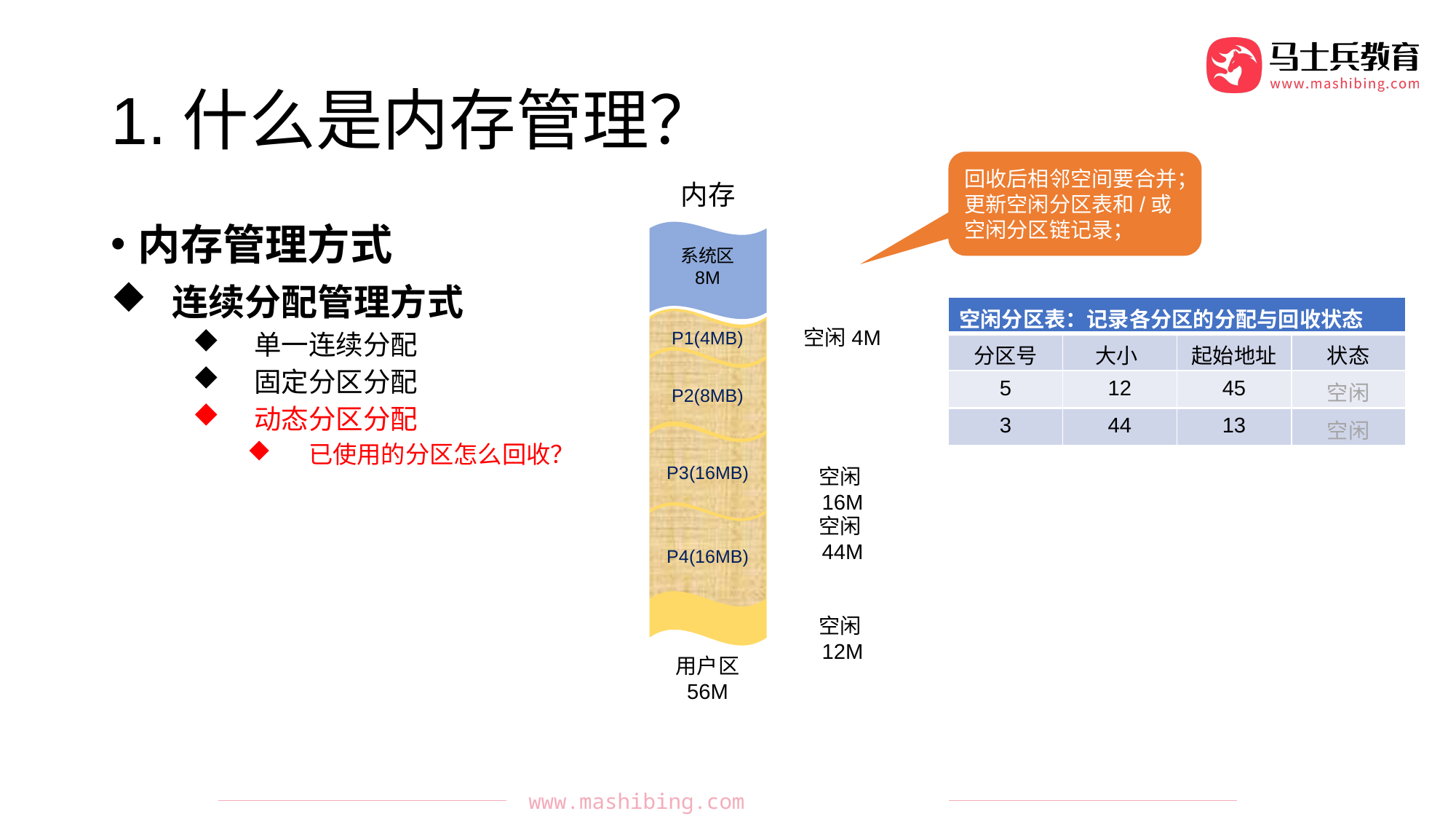

# 1.什么是内存管理？
回收后相邻空间要合并；
更新空闲分区表和/或空闲分区链记录；
内存
内存管理方式
连续分配管理方式
单一连续分配
固定分区分配
动态分区分配
已使用的分区怎么回收？

系统区
8M
| 空闲分区表：记录各分区的分配与回收状态 |  |  |  |
| --- | --- | --- | --- |
| 分区号 | 大小(MB) | 起始地址 | 状态 |

P1(4MB)
空闲4M
P2(8MB)
| 1 | 4 | 0 | 空闲 |
| --- | --- | --- | --- |
| 5 | 12 | 45 | 空闲 |
| --- | --- | --- | --- |
| 3 | 16 | 13 | 空闲 |
| --- | --- | --- | --- |
| 3 | 44 | 13 | 空闲 |
| --- | --- | --- | --- |
P3(16MB)
空闲16M
P4(16MB)
空闲44M
空闲12M
用户区
56M